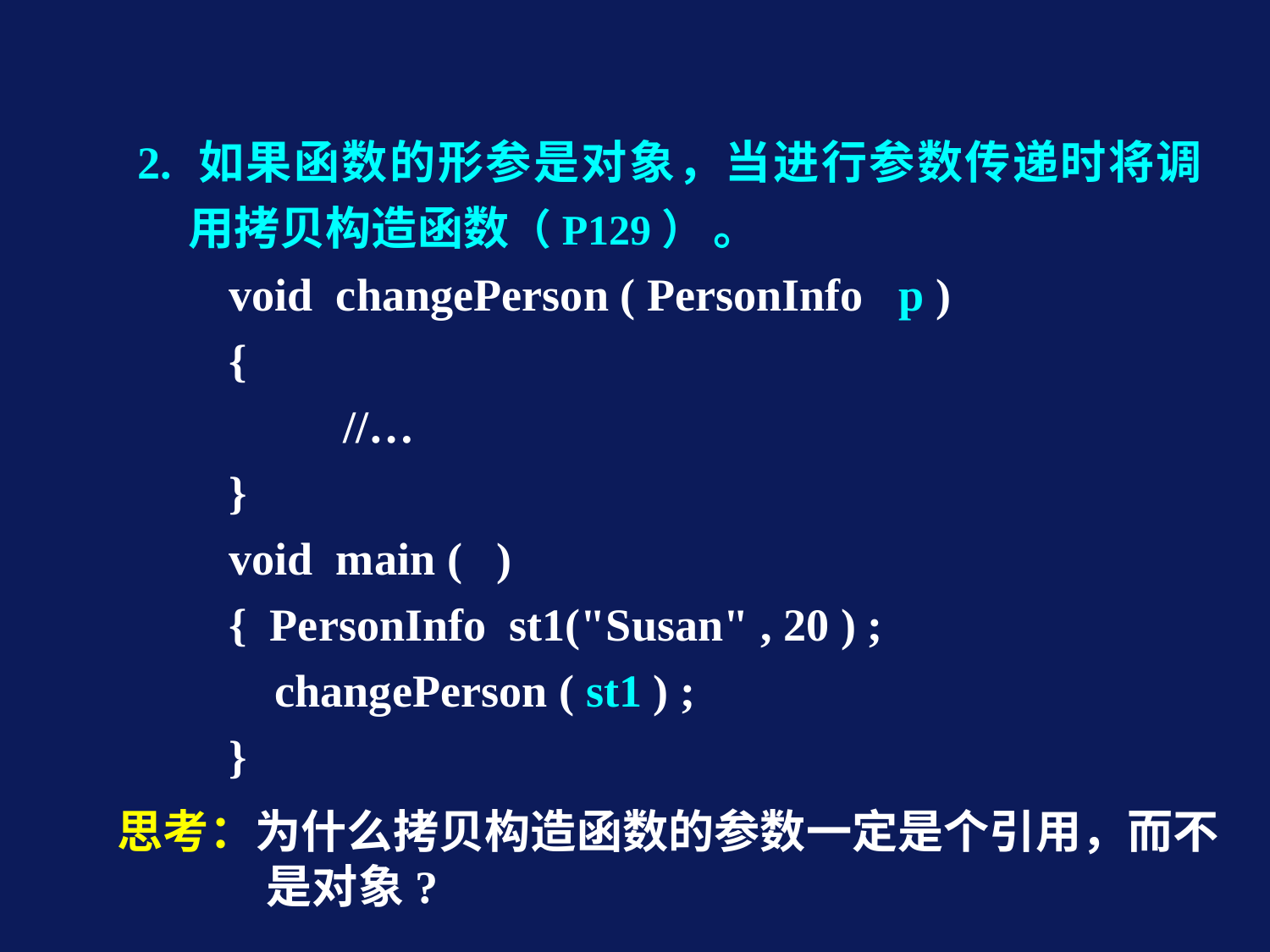

2. 如果函数的形参是对象，当进行参数传递时将调用拷贝构造函数（P129） 。
        void  changePerson ( PersonInfo   p )
        {
                  //…
        }
        void  main (   )
        {  PersonInfo  st1("Susan" , 20 ) ;
            changePerson ( st1 ) ;
        }
思考：为什么拷贝构造函数的参数一定是个引用，而不是对象?